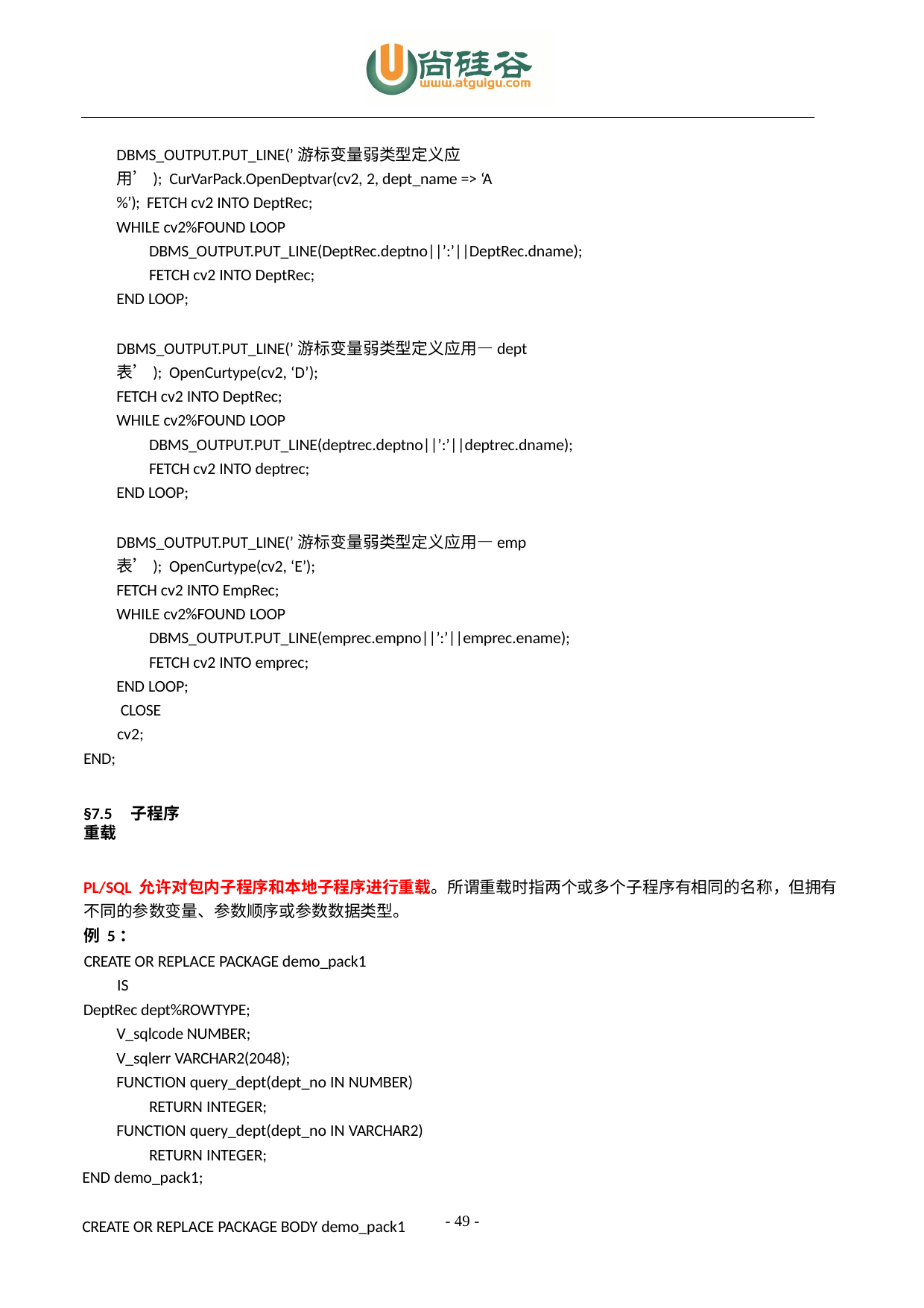

DBMS_OUTPUT.PUT_LINE(’游标变量弱类型定义应用’);  CurVarPack.OpenDeptvar(cv2, 2, dept_name => ‘A%’);  FETCH cv2 INTO DeptRec;
WHILE cv2%FOUND LOOP
DBMS_OUTPUT.PUT_LINE(DeptRec.deptno||’:’||DeptRec.dname);  FETCH cv2 INTO DeptRec;
END LOOP;

DBMS_OUTPUT.PUT_LINE(’游标变量弱类型定义应用—dept 表’);  OpenCurtype(cv2, ‘D’);
FETCH cv2 INTO DeptRec;  WHILE cv2%FOUND LOOP
DBMS_OUTPUT.PUT_LINE(deptrec.deptno||’:’||deptrec.dname);  FETCH cv2 INTO deptrec;
END LOOP;

DBMS_OUTPUT.PUT_LINE(’游标变量弱类型定义应用—emp 表’);  OpenCurtype(cv2, ‘E’);
FETCH cv2 INTO EmpRec;  WHILE cv2%FOUND LOOP
DBMS_OUTPUT.PUT_LINE(emprec.empno||’:’||emprec.ename);  FETCH cv2 INTO emprec;
END LOOP;  CLOSE cv2;
END;

§7.5	子程序重载

PL/SQL 允许对包内子程序和本地子程序进行重载。所谓重载时指两个或多个子程序有相同的名称，但拥有 不同的参数变量、参数顺序或参数数据类型。
例 5：
CREATE OR REPLACE PACKAGE demo_pack1  IS
DeptRec dept%ROWTYPE;  V_sqlcode NUMBER;  V_sqlerr VARCHAR2(2048);
FUNCTION query_dept(dept_no IN NUMBER)  RETURN INTEGER;
FUNCTION query_dept(dept_no IN VARCHAR2)  RETURN INTEGER;
END demo_pack1;

CREATE OR REPLACE PACKAGE BODY demo_pack1
- 49 -